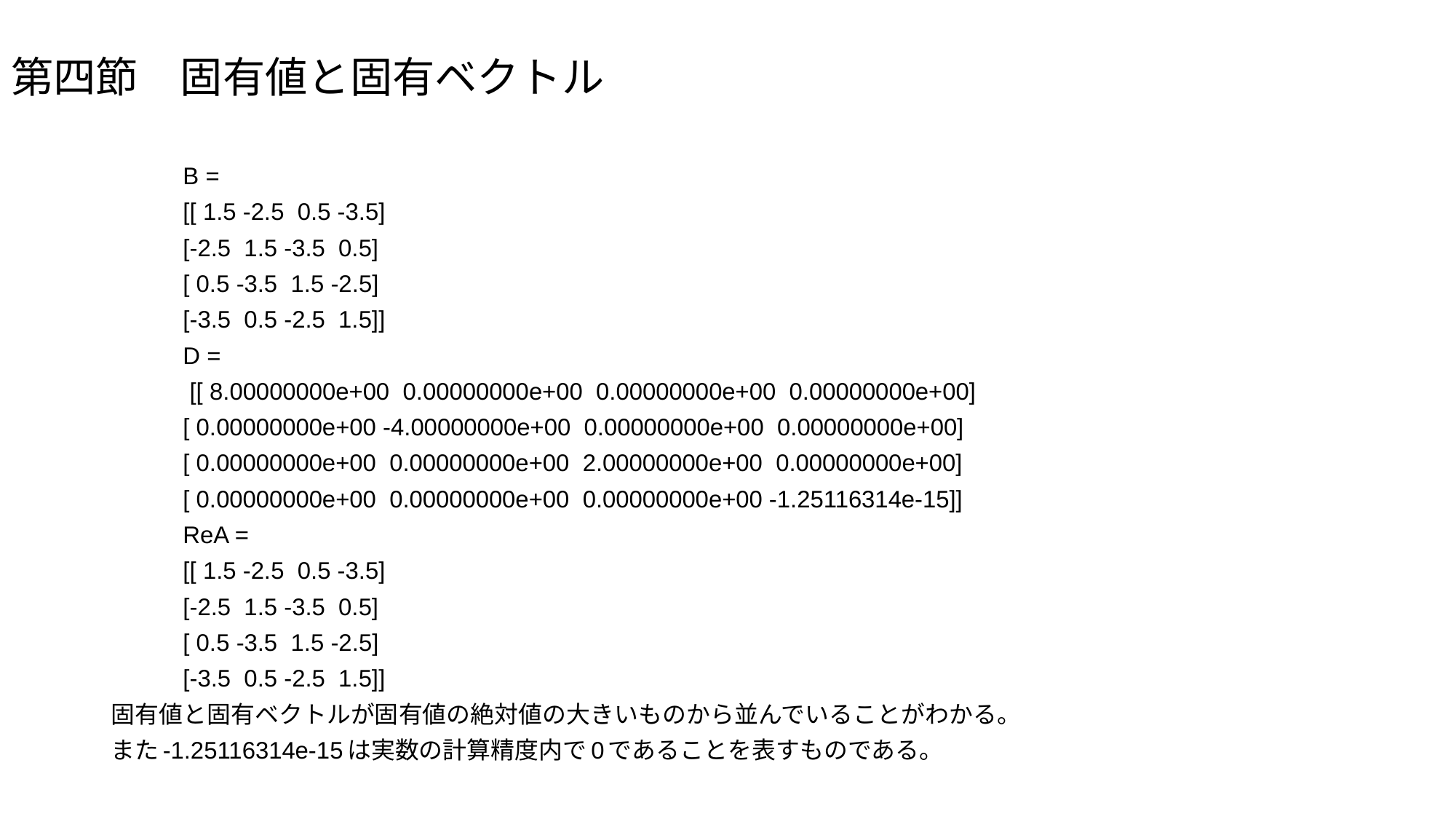

# 第四節　固有値と固有ベクトル
	B =
 	[[ 1.5 -2.5  0.5 -3.5]
 	[-2.5  1.5 -3.5  0.5]
 	[ 0.5 -3.5  1.5 -2.5]
 	[-3.5  0.5 -2.5  1.5]]
	D =
	 [[ 8.00000000e+00  0.00000000e+00  0.00000000e+00  0.00000000e+00]
 	[ 0.00000000e+00 -4.00000000e+00  0.00000000e+00  0.00000000e+00]
 	[ 0.00000000e+00  0.00000000e+00  2.00000000e+00  0.00000000e+00]
 	[ 0.00000000e+00  0.00000000e+00  0.00000000e+00 -1.25116314e-15]]
	ReA =
 	[[ 1.5 -2.5  0.5 -3.5]
 	[-2.5  1.5 -3.5  0.5]
 	[ 0.5 -3.5  1.5 -2.5]
 	[-3.5  0.5 -2.5  1.5]]
固有値と固有ベクトルが固有値の絶対値の大きいものから並んでいることがわかる。
また-1.25116314e-15は実数の計算精度内で0であることを表すものである。